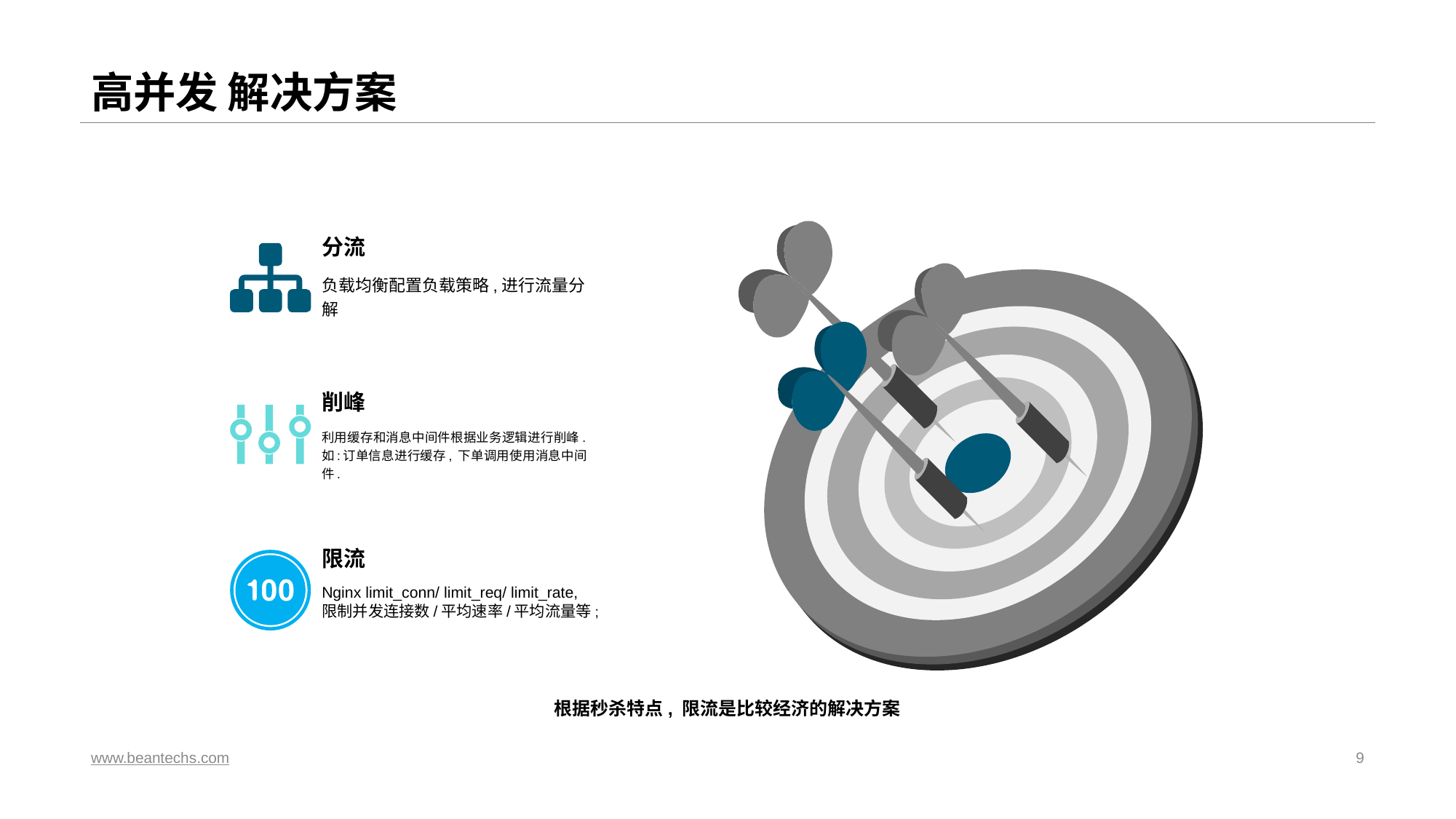

# 高并发 解决方案

分流
负载均衡配置负载策略,进行流量分解

削峰
利用缓存和消息中间件根据业务逻辑进行削峰.如:订单信息进行缓存, 下单调用使用消息中间件.

限流
Nginx limit_conn/ limit_req/ limit_rate,限制并发连接数/平均速率/平均流量等;

根据秒杀特点, 限流是比较经济的解决方案
www.beantechs.com
9